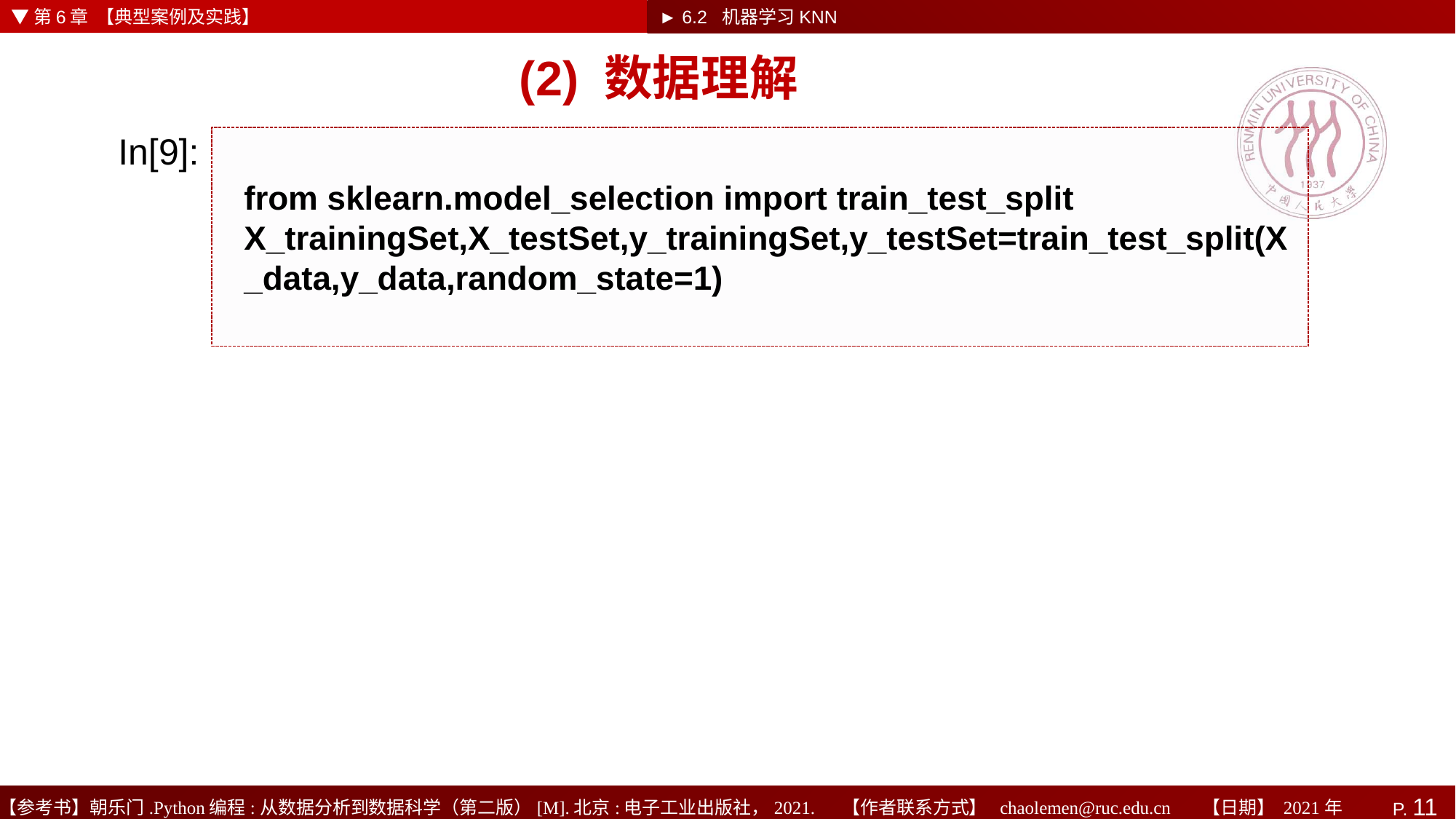

▼第6章  【典型案例及实践】
► 6.2  机器学习KNN
# (2) 数据理解
In[9]:
from sklearn.model_selection import train_test_split
X_trainingSet,X_testSet,y_trainingSet,y_testSet=train_test_split(X_data,y_data,random_state=1)